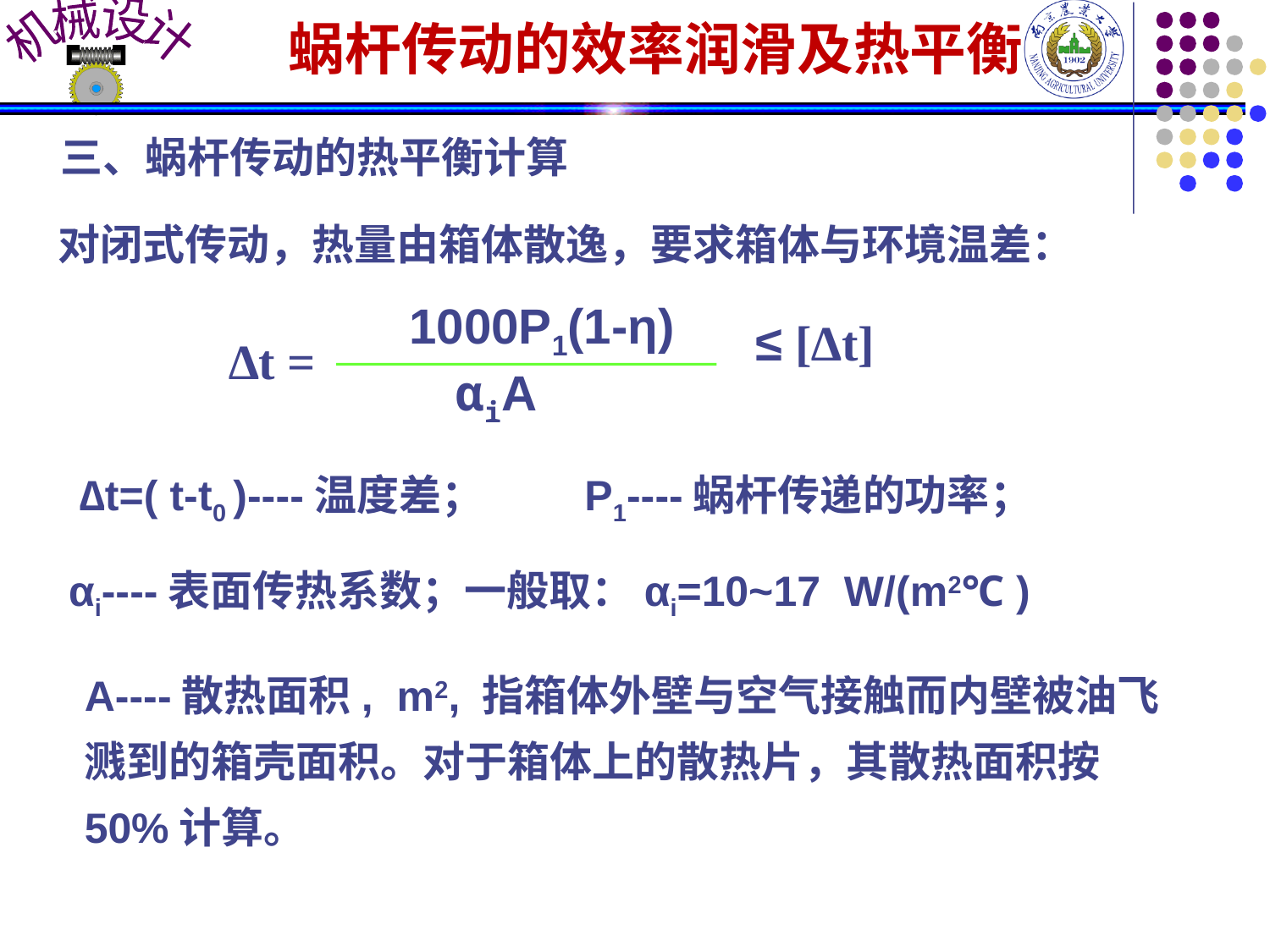

蜗杆传动的效率润滑及热平衡
三、蜗杆传动的热平衡计算
对闭式传动，热量由箱体散逸，要求箱体与环境温差：
1000P1(1-η)
 ∆t =
αiA

 ≤ [∆t]
∆t=( t-t0 )----温度差；
P1----蜗杆传递的功率；
αi----表面传热系数；一般取：αi=10~17  W/(m2℃ )
A----散热面积,  m2, 指箱体外壁与空气接触而内壁被油飞溅到的箱壳面积。对于箱体上的散热片，其散热面积按50%计算。